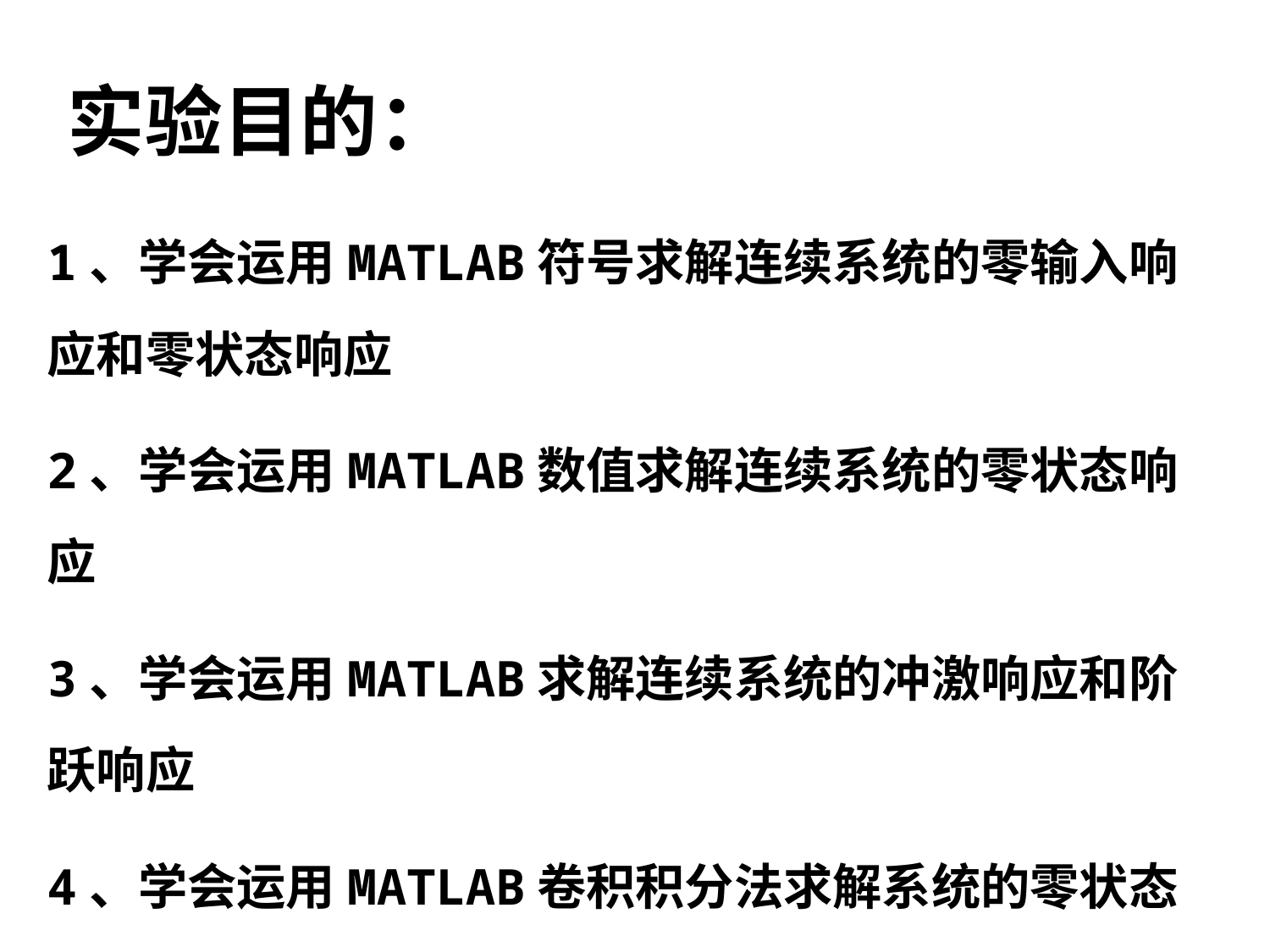

实验目的：
1、学会运用MATLAB符号求解连续系统的零输入响应和零状态响应
2、学会运用MATLAB数值求解连续系统的零状态响应
3、学会运用MATLAB求解连续系统的冲激响应和阶跃响应
4、学会运用MATLAB卷积积分法求解系统的零状态响应